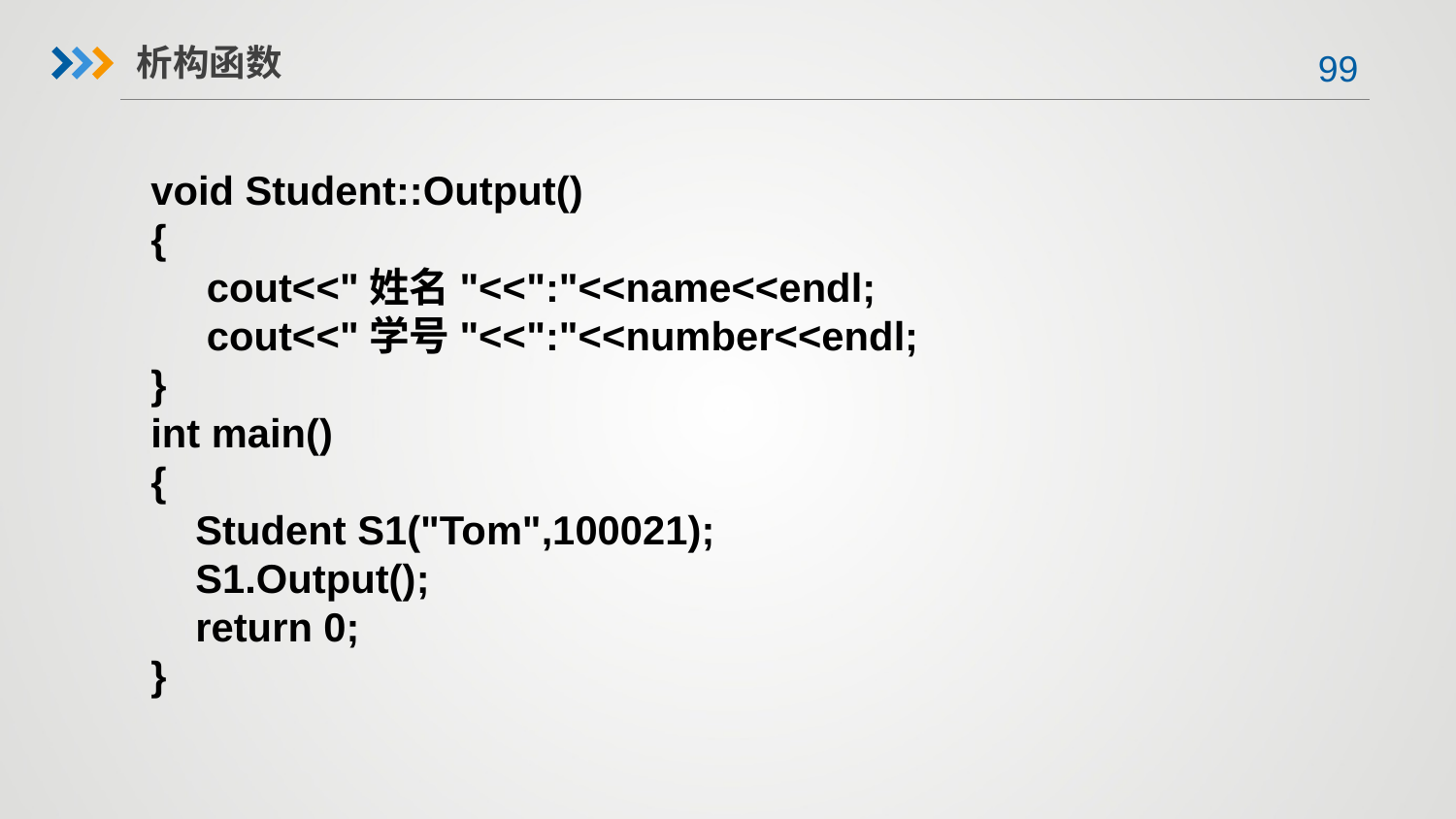

析构函数
void Student::Output()
{
     cout<<"姓名"<<":"<<name<<endl;
     cout<<"学号"<<":"<<number<<endl;
}
int main()
{
    Student S1("Tom",100021);
    S1.Output();
    return 0;
}